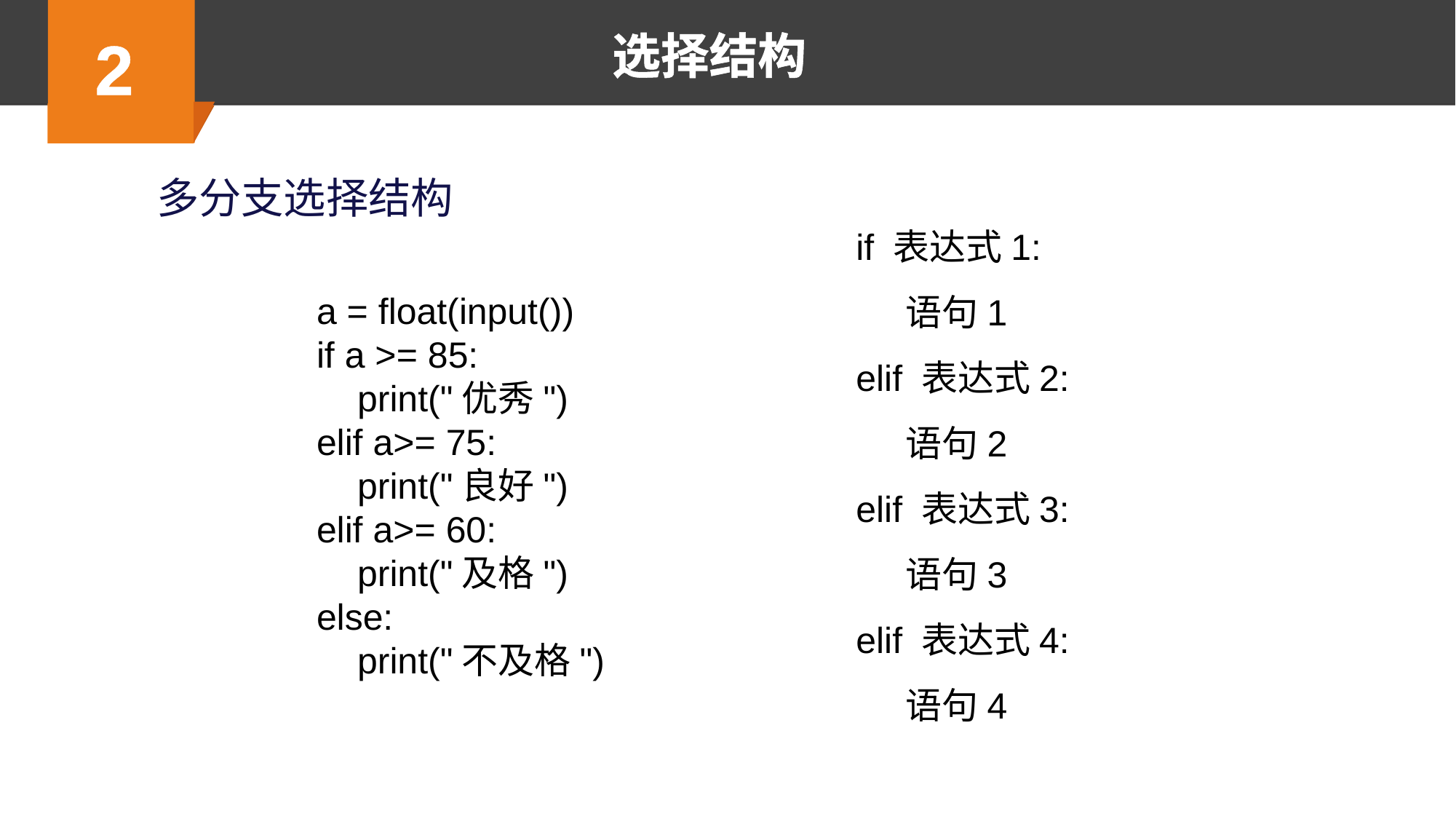

2
选择结构
多分支选择结构
if 表达式1:
     语句1
elif 表达式2:
     语句2
elif 表达式3:
     语句3
elif 表达式4:
     语句4
a = float(input())
if a >= 85:
    print("优秀")
elif a>= 75:
    print("良好")
elif a>= 60:
    print("及格")
else:
    print("不及格")